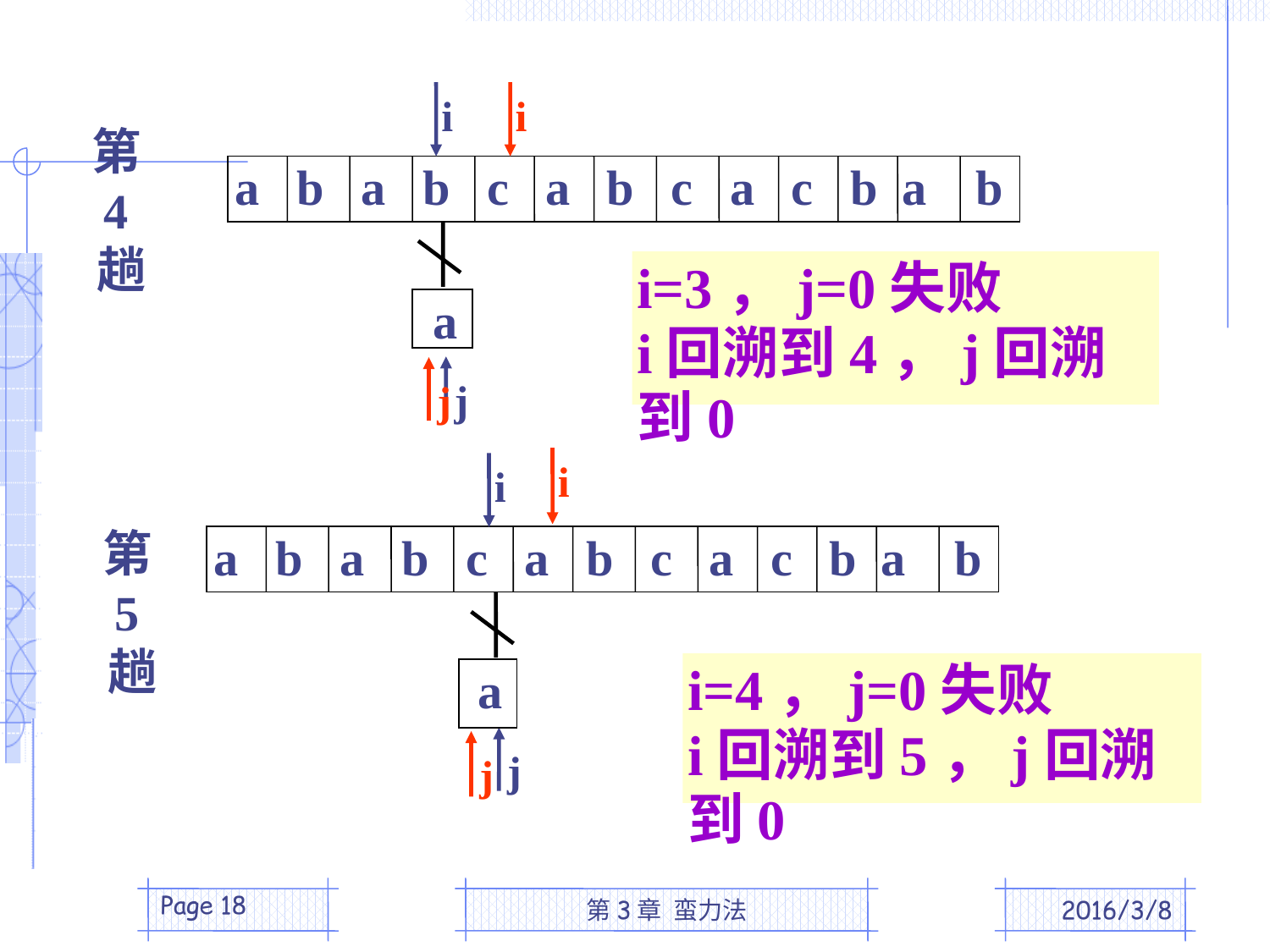

i

j

i

j
第4趟
a   b   a   b   c   a   b   c   a   c   b  a    b

i=3，j=0失败
i回溯到4，j回溯到0
a

i

j

i

j

第5趟
a   b   a   b   c   a   b   c   a   c   b  a    b

i=4，j=0失败
i回溯到5，j回溯到0
a
Page 18
第3章  蛮力法
2016/3/8